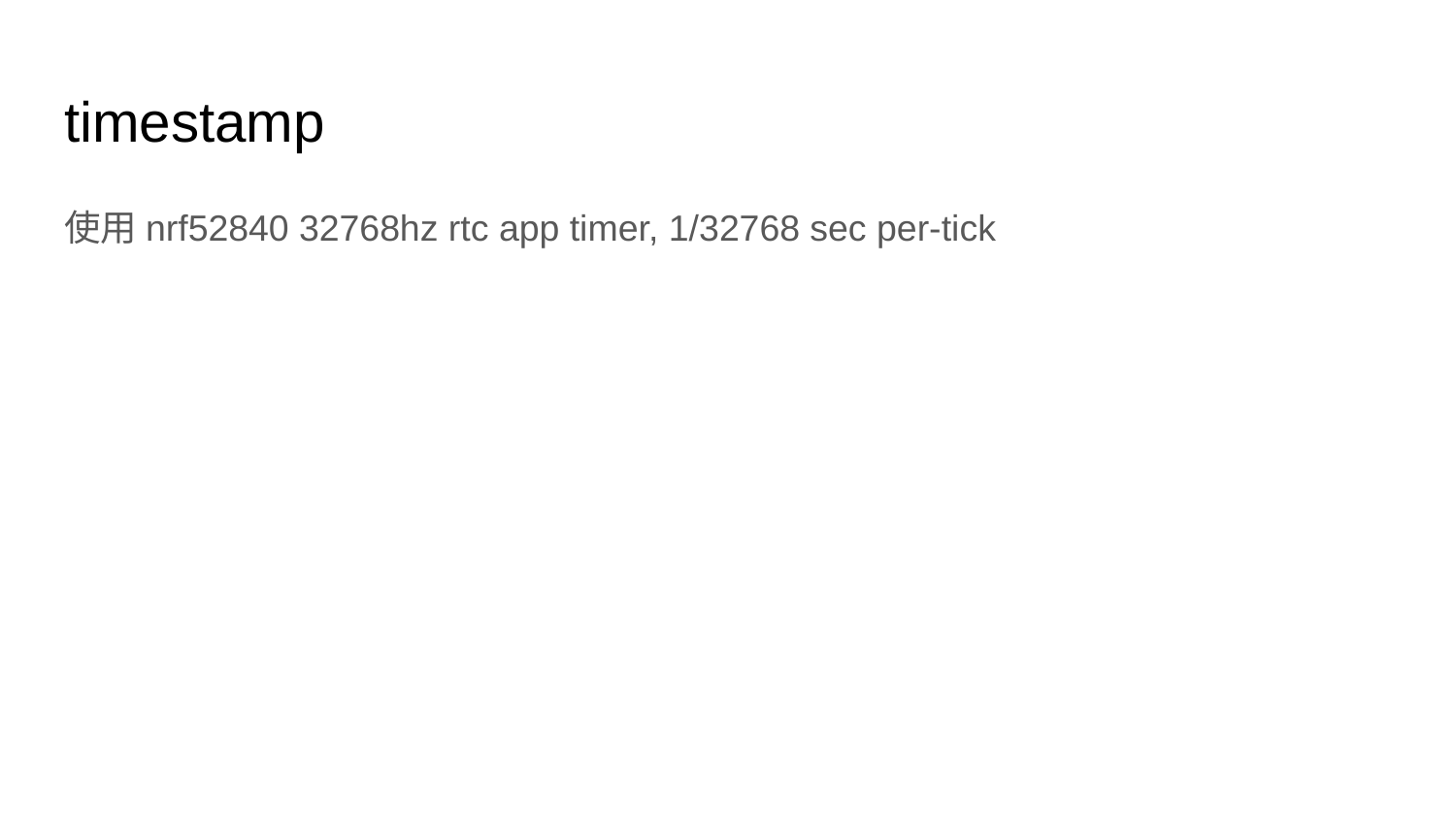

# timestamp
使用nrf52840 32768hz rtc app timer, 1/32768 sec per-tick